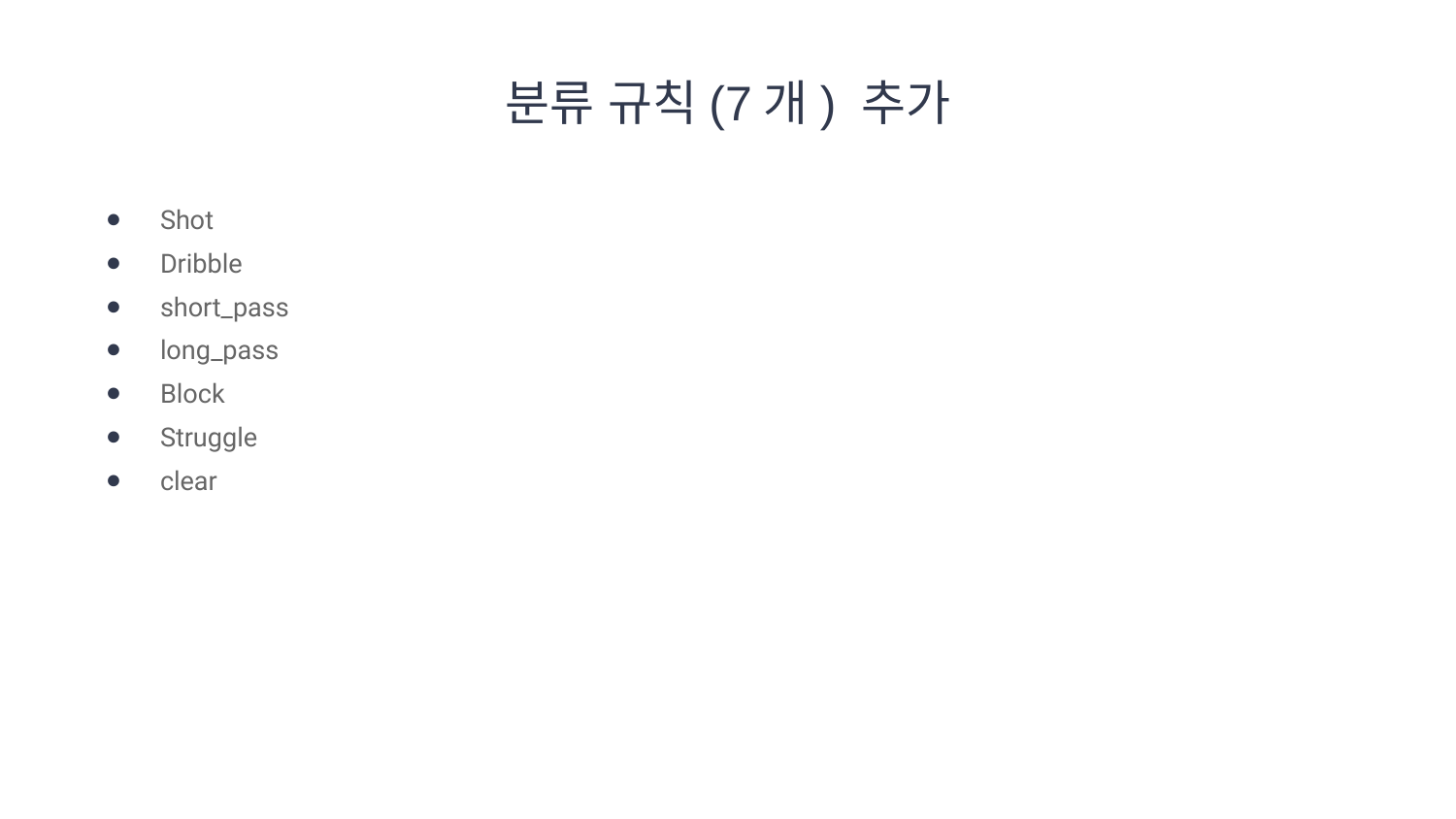

# 분류 규칙(7개) 추가
Shot
Dribble
short_pass
long_pass
Block
Struggle
clear